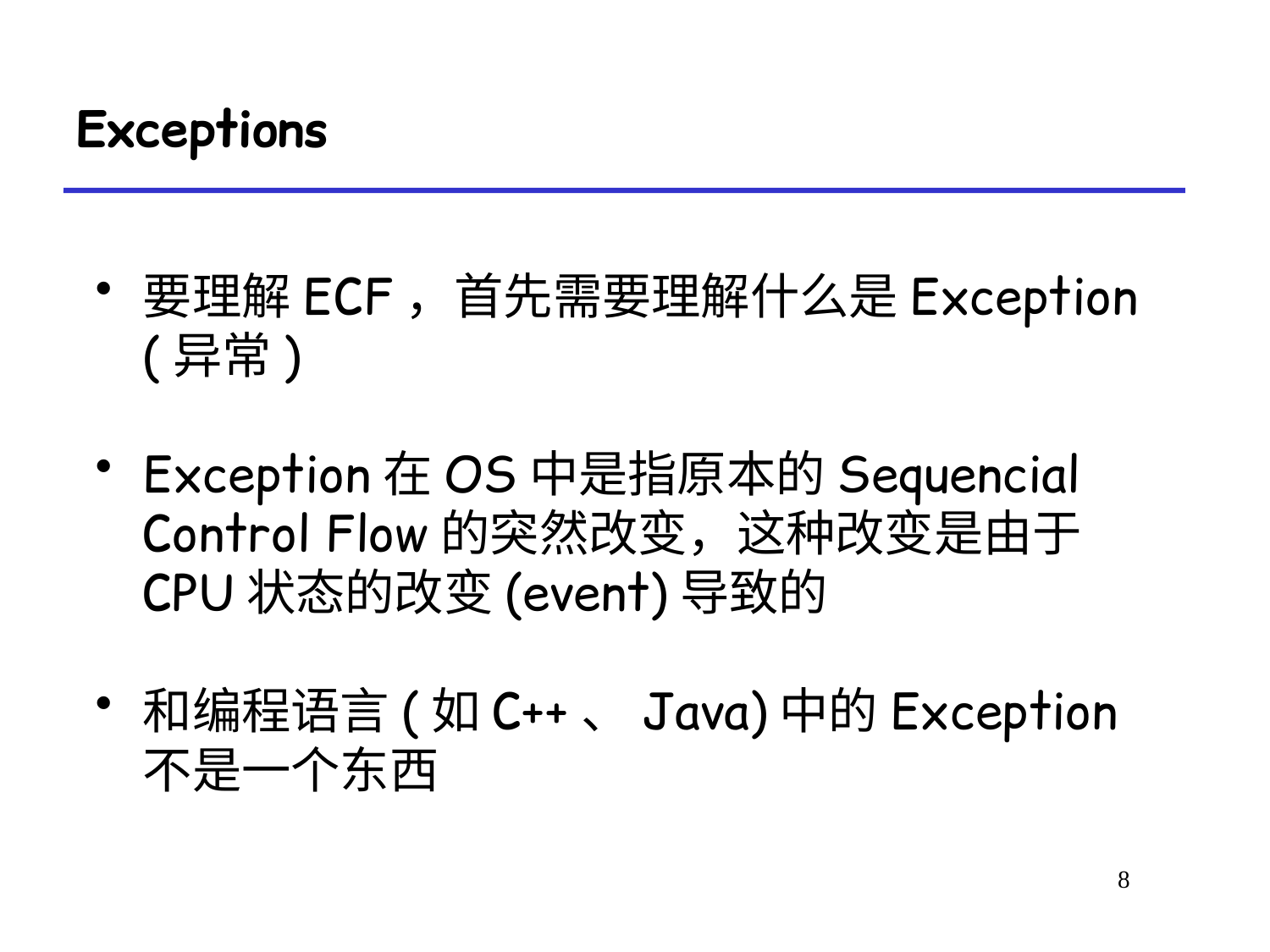

Exceptions
要理解ECF，首先需要理解什么是Exception (异常)

Exception在OS中是指原本的Sequencial Control Flow的突然改变，这种改变是由于CPU状态的改变(event)导致的

和编程语言(如C++、Java)中的Exception不是一个东西
8